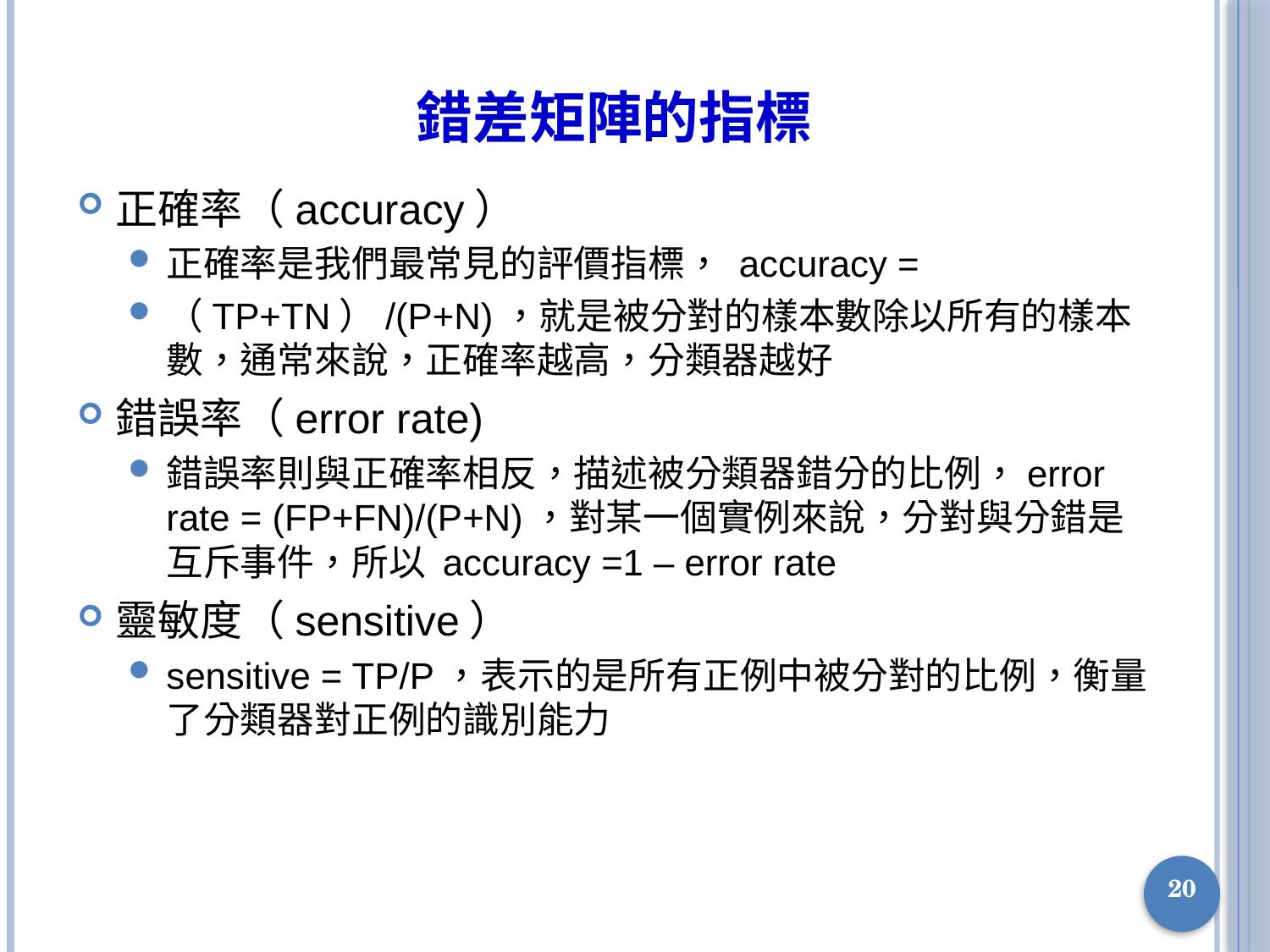

# 錯差矩陣的指標
正確率（accuracy）
正確率是我們最常見的評價指標， accuracy =
（TP+TN）/(P+N)，就是被分對的樣本數除以所有的樣本數，通常來說，正確率越高，分類器越好
錯誤率（error rate)
錯誤率則與正確率相反，描述被分類器錯分的比例，error rate = (FP+FN)/(P+N)，對某一個實例來說，分對與分錯是互斥事件，所以 accuracy =1 – error rate
靈敏度（sensitive）
sensitive = TP/P，表示的是所有正例中被分對的比例，衡量了分類器對正例的識別能力
20